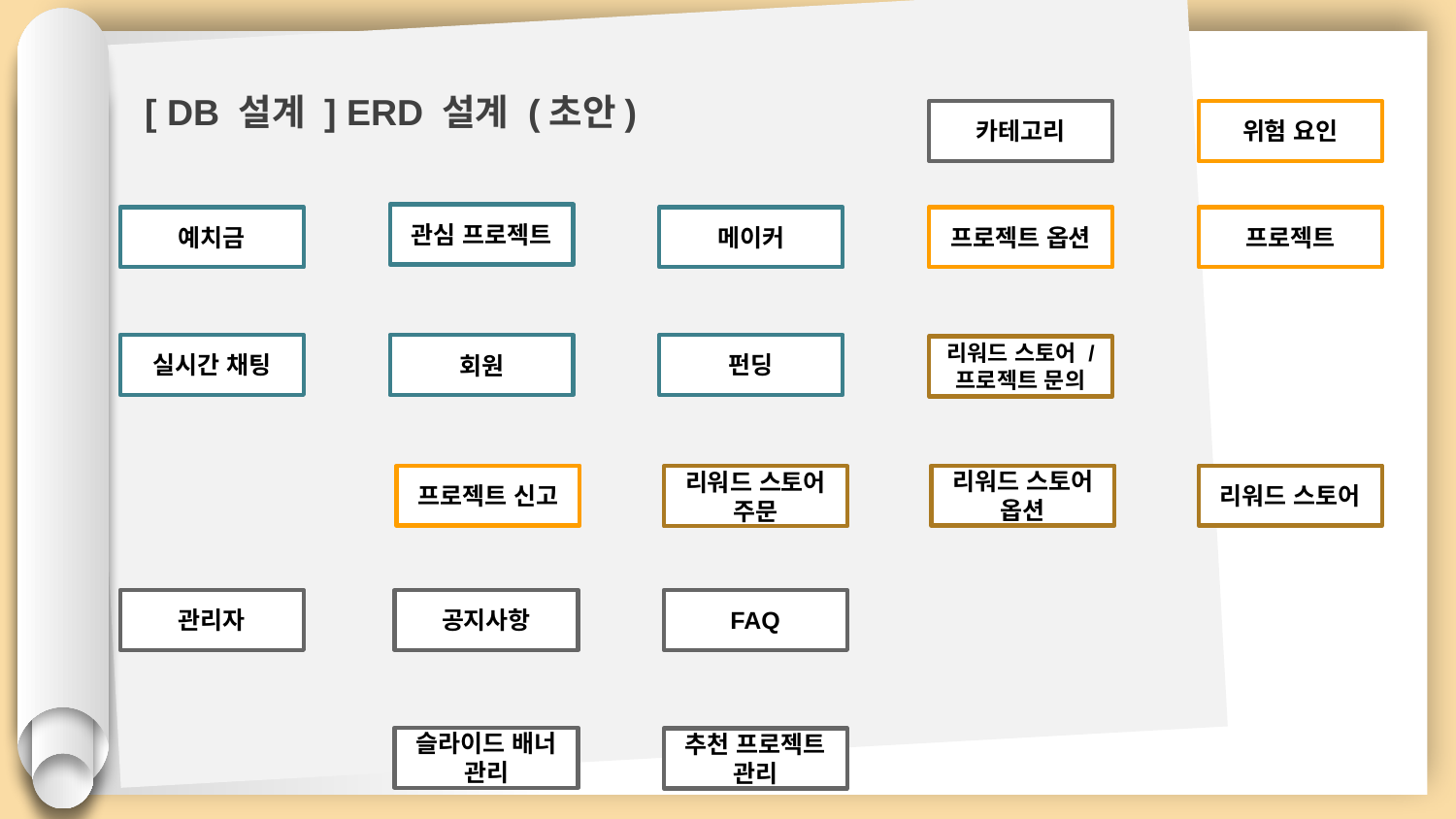

[ DB 설계 ] ERD 설계 (초안)
카테고리
위험 요인
관심 프로젝트
예치금
메이커
프로젝트 옵션
프로젝트
실시간 채팅
펀딩
회원
리워드 스토어 / 프로젝트 문의
프로젝트 신고
리워드 스토어 옵션
리워드 스토어
리워드 스토어 주문
FAQ
공지사항
관리자
슬라이드 배너 관리
추천 프로젝트 관리